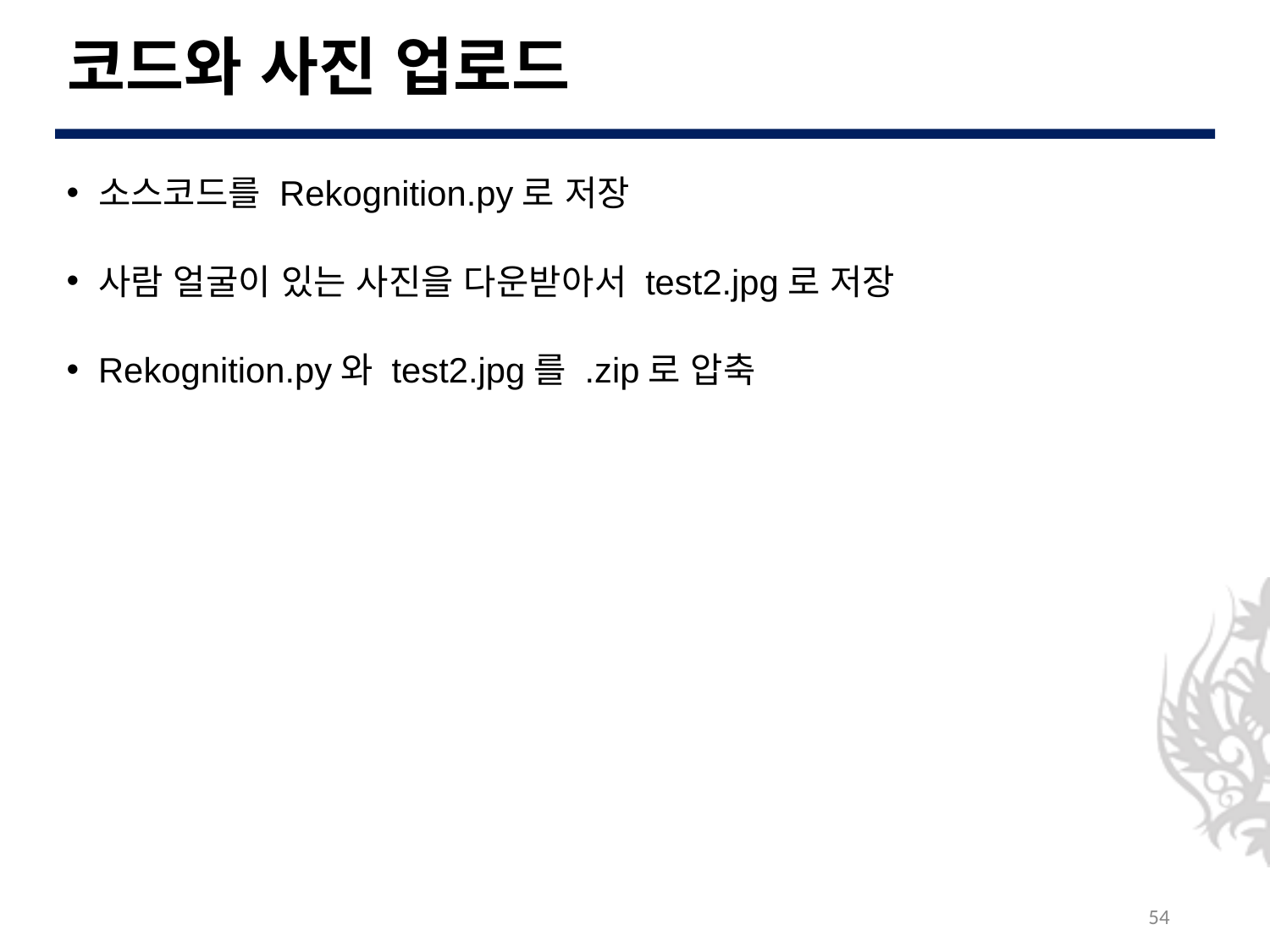

코드와 사진 업로드
소스코드를 Rekognition.py로 저장

사람 얼굴이 있는 사진을 다운받아서 test2.jpg로 저장

Rekognition.py와 test2.jpg를 .zip로 압축
54